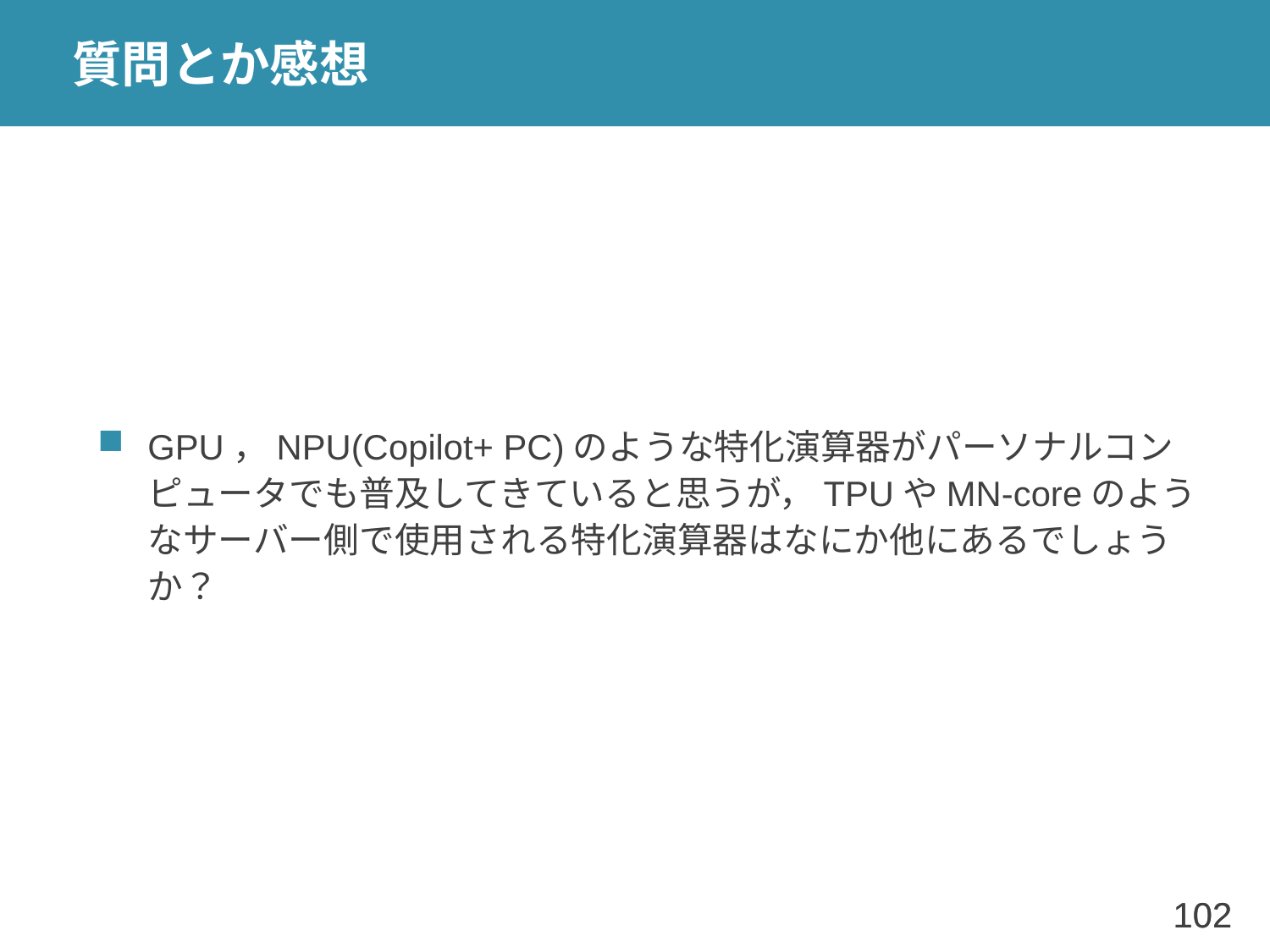

# 質問とか感想
GPU，NPU(Copilot+ PC)のような特化演算器がパーソナルコンピュータでも普及してきていると思うが，TPUやMN-coreのようなサーバー側で使用される特化演算器はなにか他にあるでしょうか？